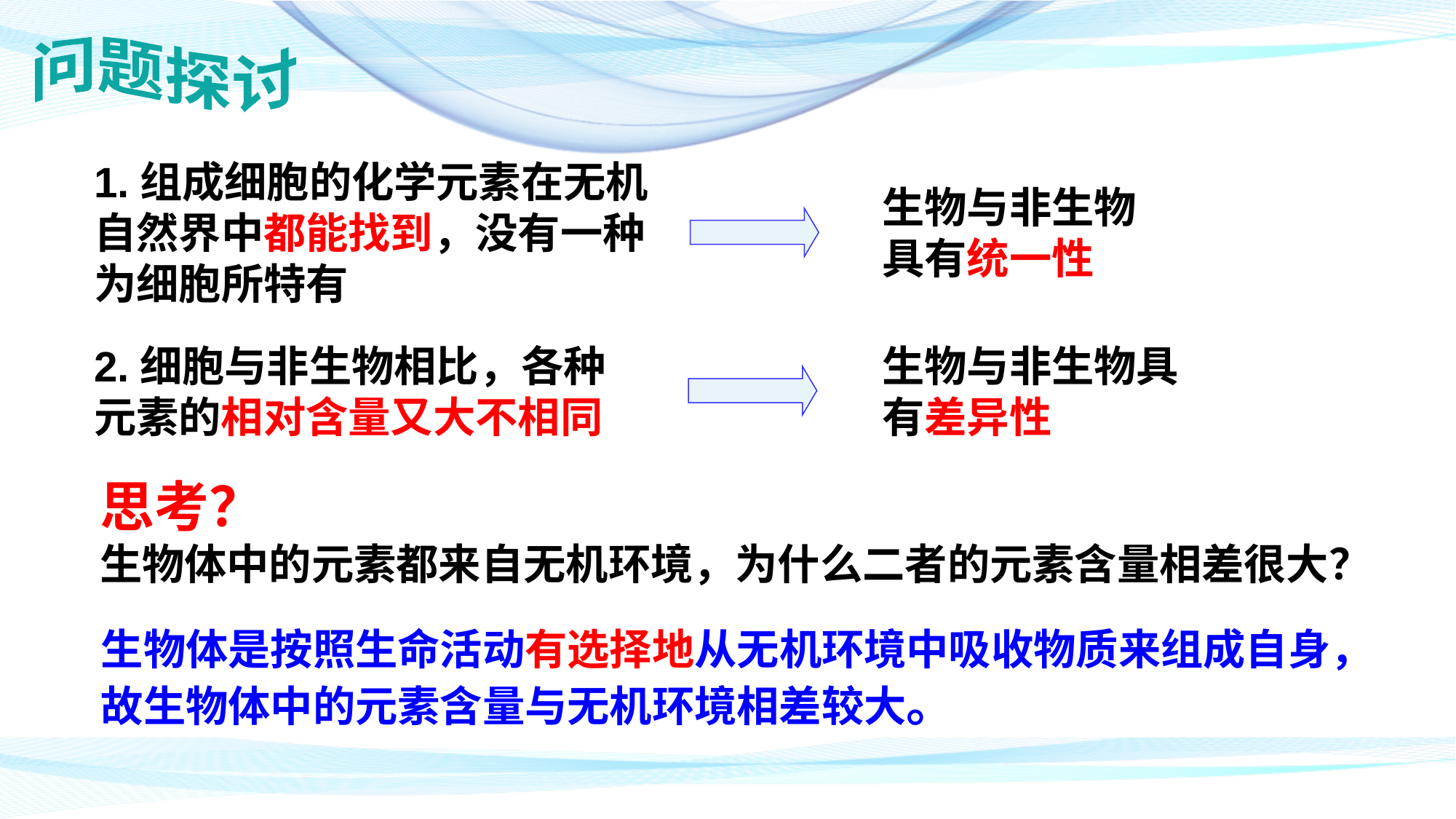

问题探讨
1.组成细胞的化学元素在无机自然界中都能找到，没有一种为细胞所特有
生物与非生物具有统一性

2.细胞与非生物相比，各种元素的相对含量又大不相同
生物与非生物具有差异性

思考？
生物体中的元素都来自无机环境，为什么二者的元素含量相差很大？
生物体是按照生命活动有选择地从无机环境中吸收物质来组成自身，故生物体中的元素含量与无机环境相差较大。